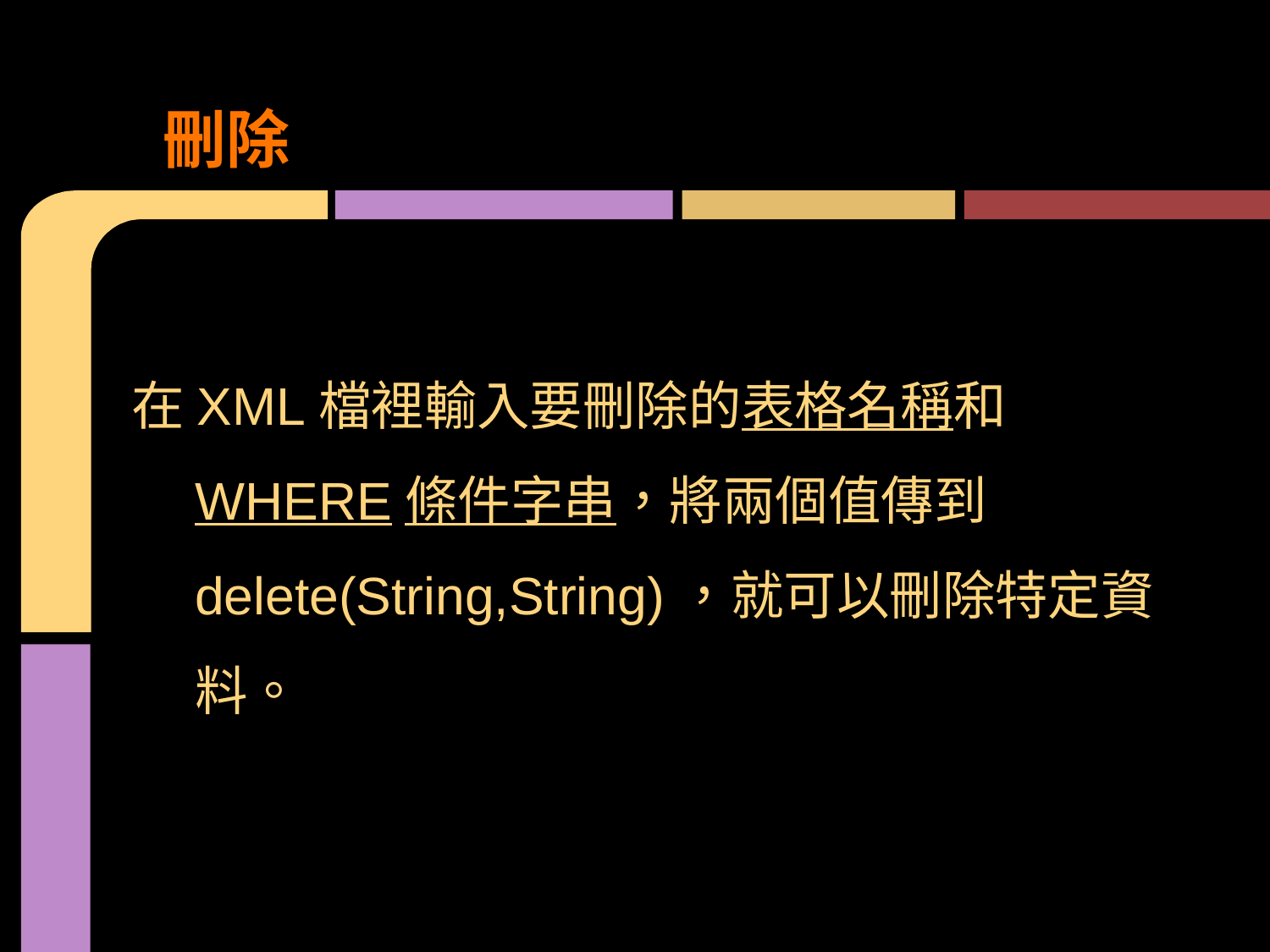

# 刪除

在XML檔裡輸入要刪除的表格名稱和WHERE條件字串，將兩個值傳到delete(String,String)，就可以刪除特定資料。